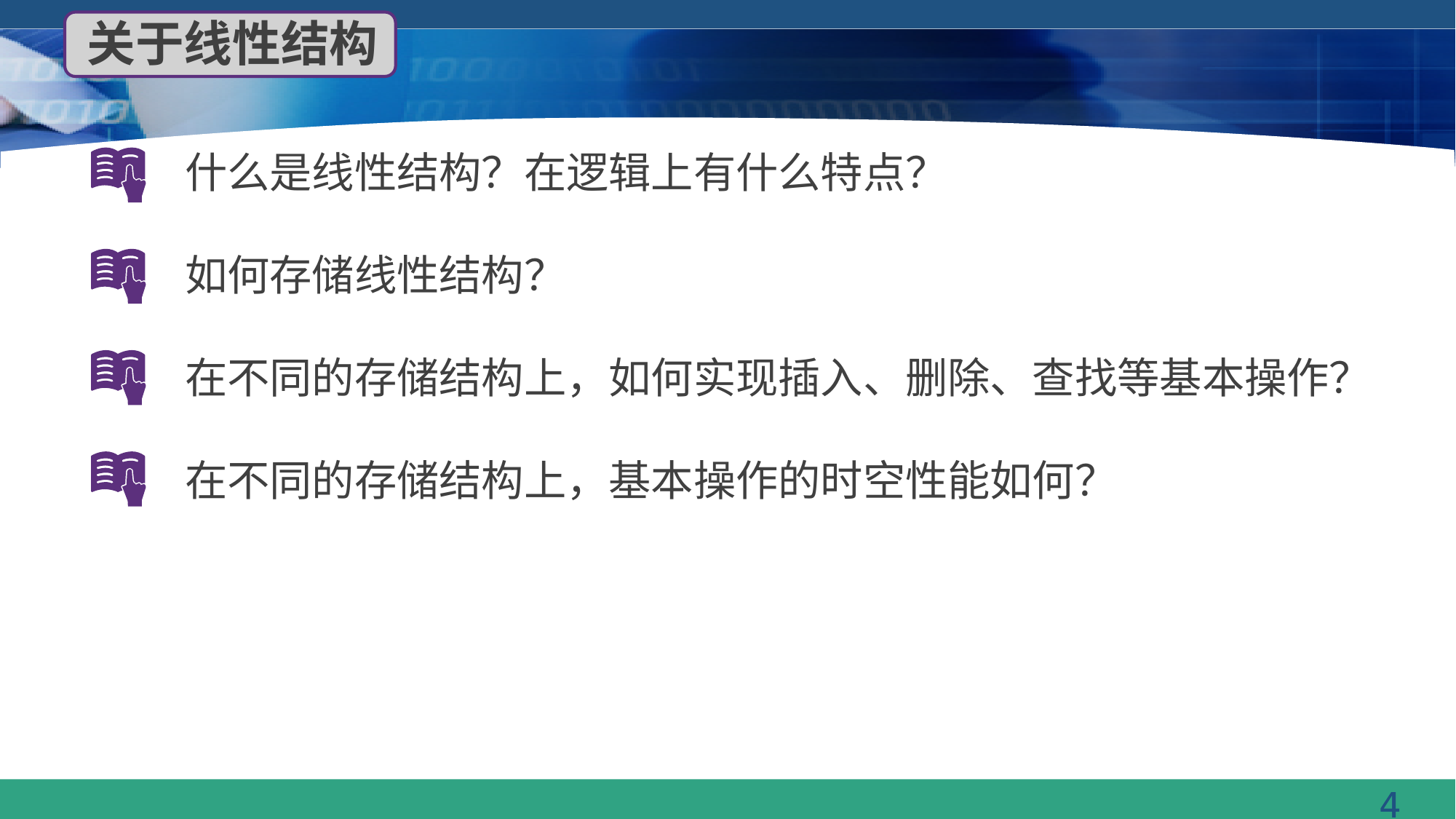

关于线性结构

什么是线性结构？在逻辑上有什么特点？

如何存储线性结构？

在不同的存储结构上，如何实现插入、删除、查找等基本操作？

在不同的存储结构上，基本操作的时空性能如何？